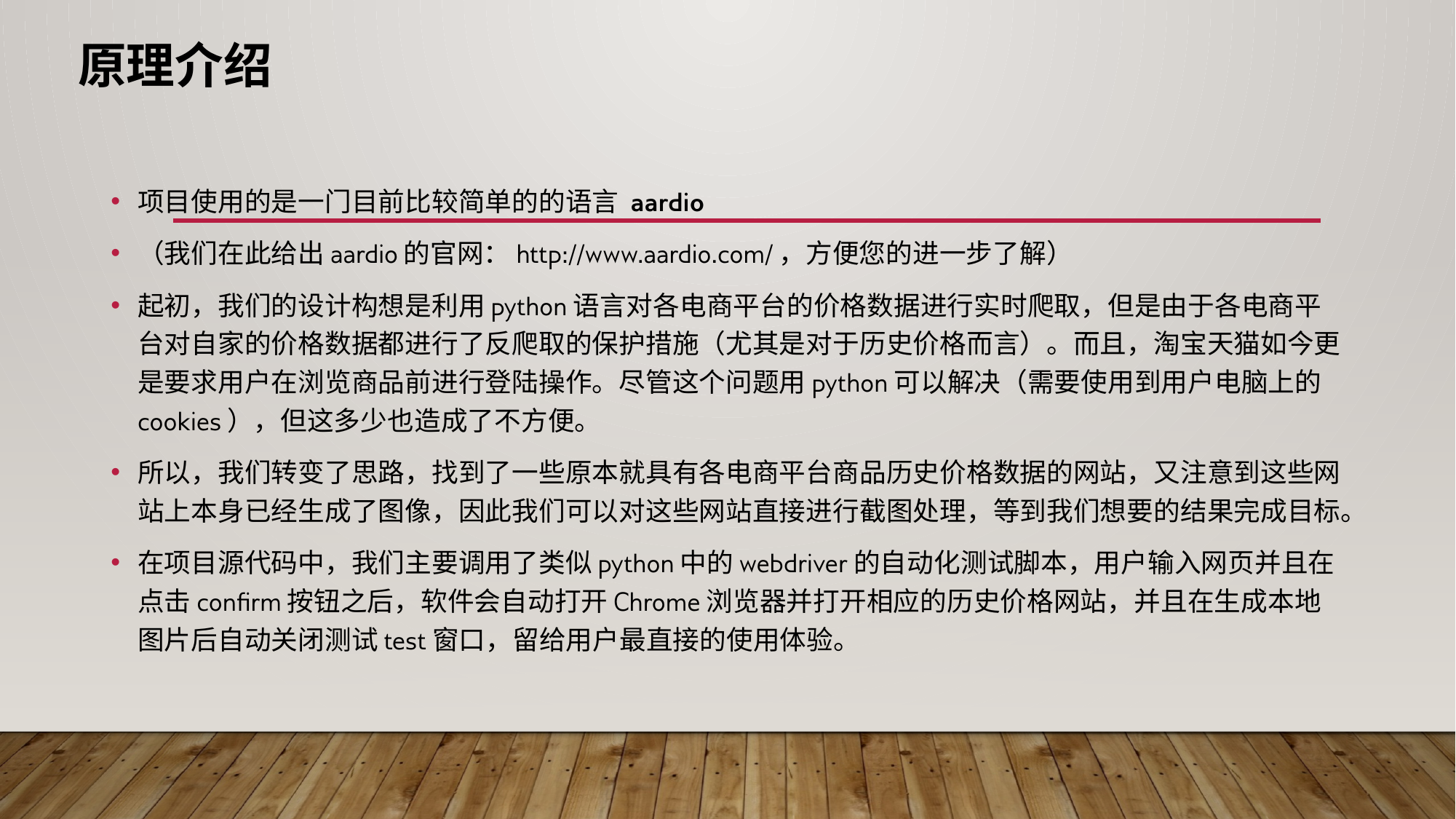

# 原理介绍

项目使用的是一门目前比较简单的的语言 aardio
（我们在此给出aardio的官网：http://www.aardio.com/，方便您的进一步了解）
起初，我们的设计构想是利用python语言对各电商平台的价格数据进行实时爬取，但是由于各电商平台对自家的价格数据都进行了反爬取的保护措施（尤其是对于历史价格而言）。而且，淘宝天猫如今更是要求用户在浏览商品前进行登陆操作。尽管这个问题用python可以解决（需要使用到用户电脑上的cookies），但这多少也造成了不方便。
所以，我们转变了思路，找到了一些原本就具有各电商平台商品历史价格数据的网站，又注意到这些网站上本身已经生成了图像，因此我们可以对这些网站直接进行截图处理，等到我们想要的结果完成目标。
在项目源代码中，我们主要调用了类似python中的webdriver的自动化测试脚本，用户输入网页并且在点击confirm按钮之后，软件会自动打开Chrome浏览器并打开相应的历史价格网站，并且在生成本地图片后自动关闭测试test窗口，留给用户最直接的使用体验。